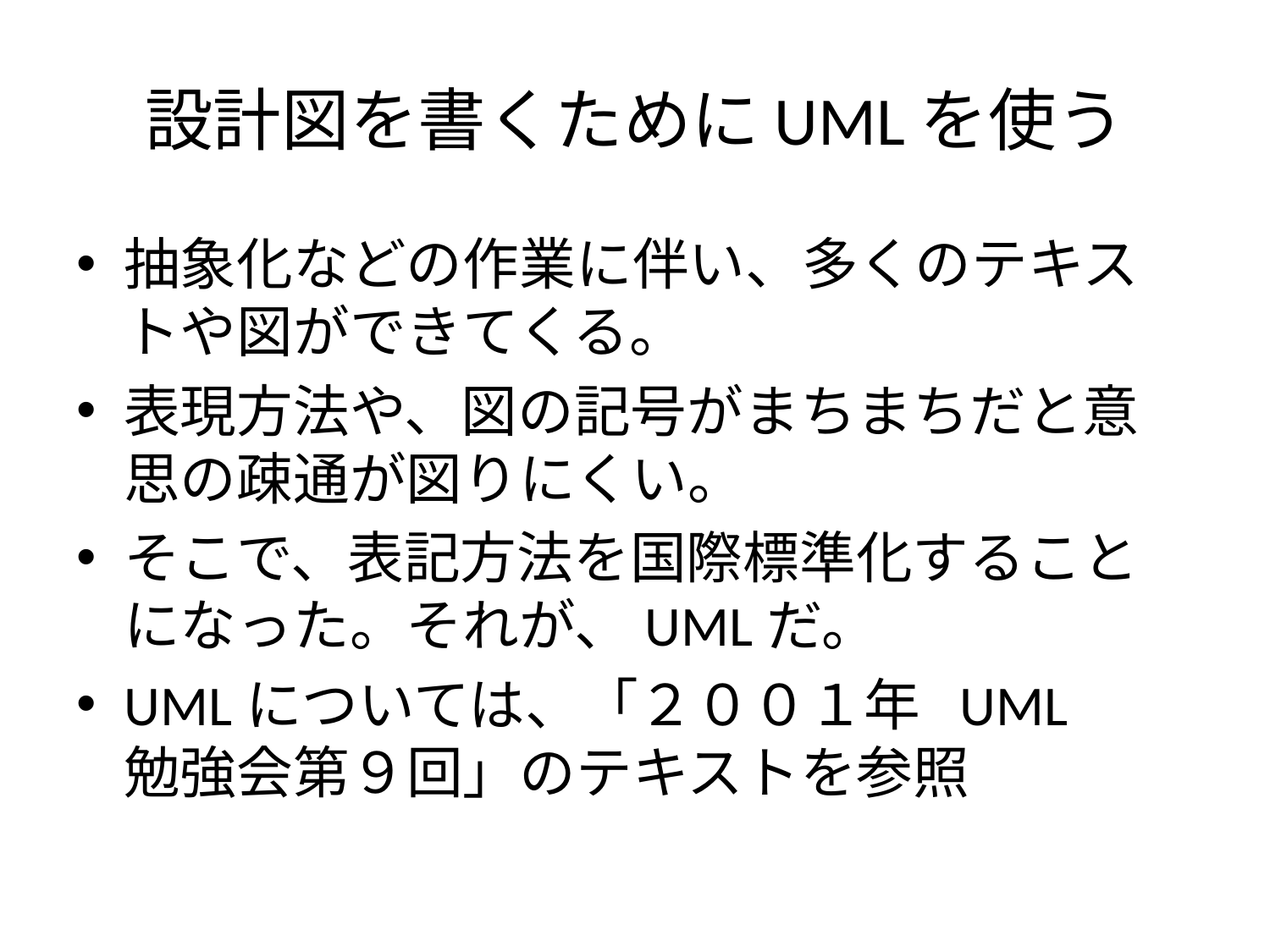

# 設計図を書くためにUMLを使う
抽象化などの作業に伴い、多くのテキストや図ができてくる。
表現方法や、図の記号がまちまちだと意思の疎通が図りにくい。
そこで、表記方法を国際標準化することになった。それが、UMLだ。
UMLについては、「２００１年  UML　勉強会第９回」のテキストを参照